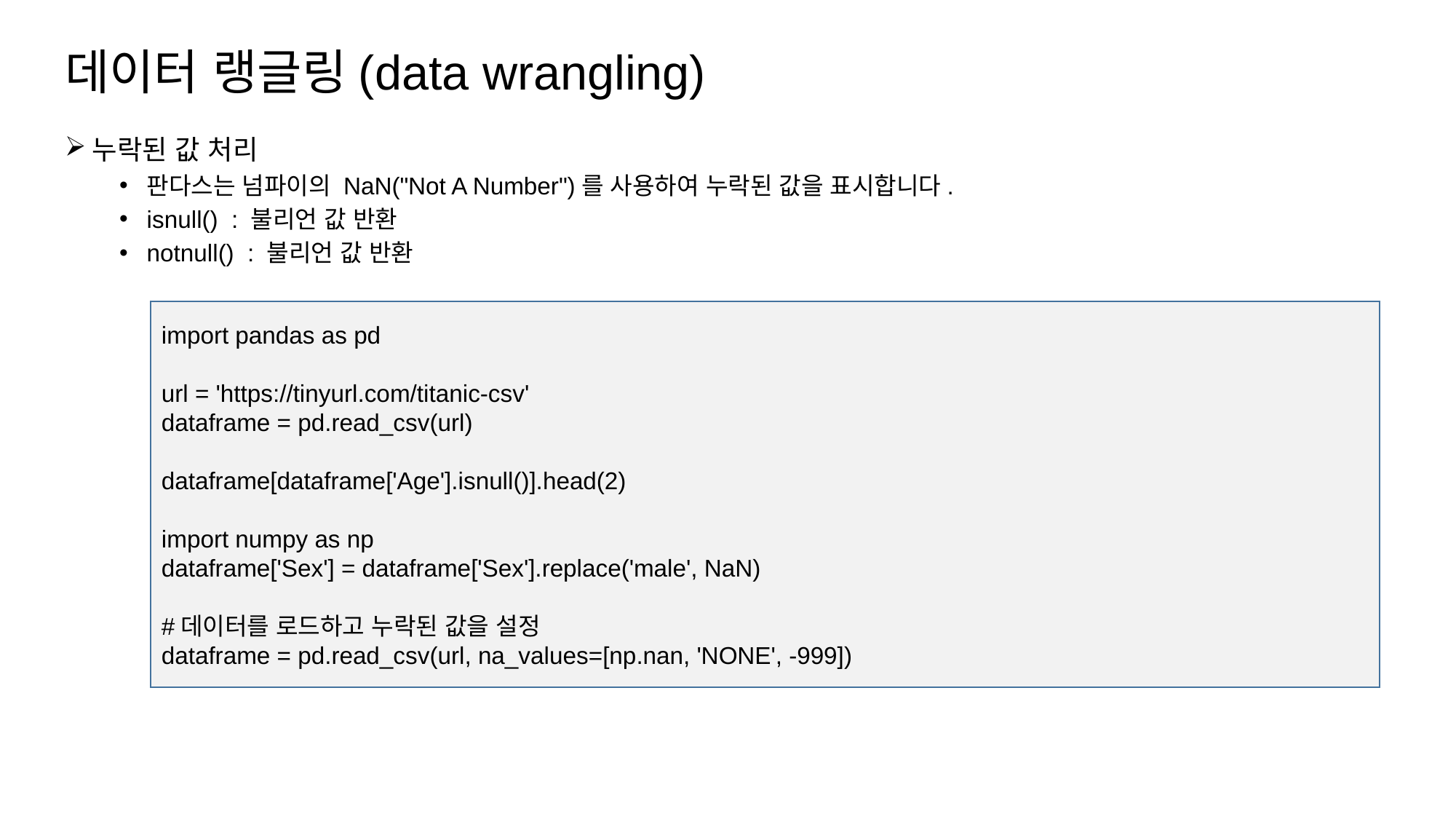

# 데이터 랭글링(data wrangling)
누락된 값 처리
판다스는 넘파이의 NaN("Not A Number")를 사용하여 누락된 값을 표시합니다.
isnull()  : 불리언 값 반환
notnull()  : 불리언 값 반환
import pandas as pd

url = 'https://tinyurl.com/titanic-csv'
dataframe = pd.read_csv(url)

dataframe[dataframe['Age'].isnull()].head(2)

import numpy as np
dataframe['Sex'] = dataframe['Sex'].replace('male', NaN)

#데이터를 로드하고 누락된 값을 설정
dataframe = pd.read_csv(url, na_values=[np.nan, 'NONE', -999])